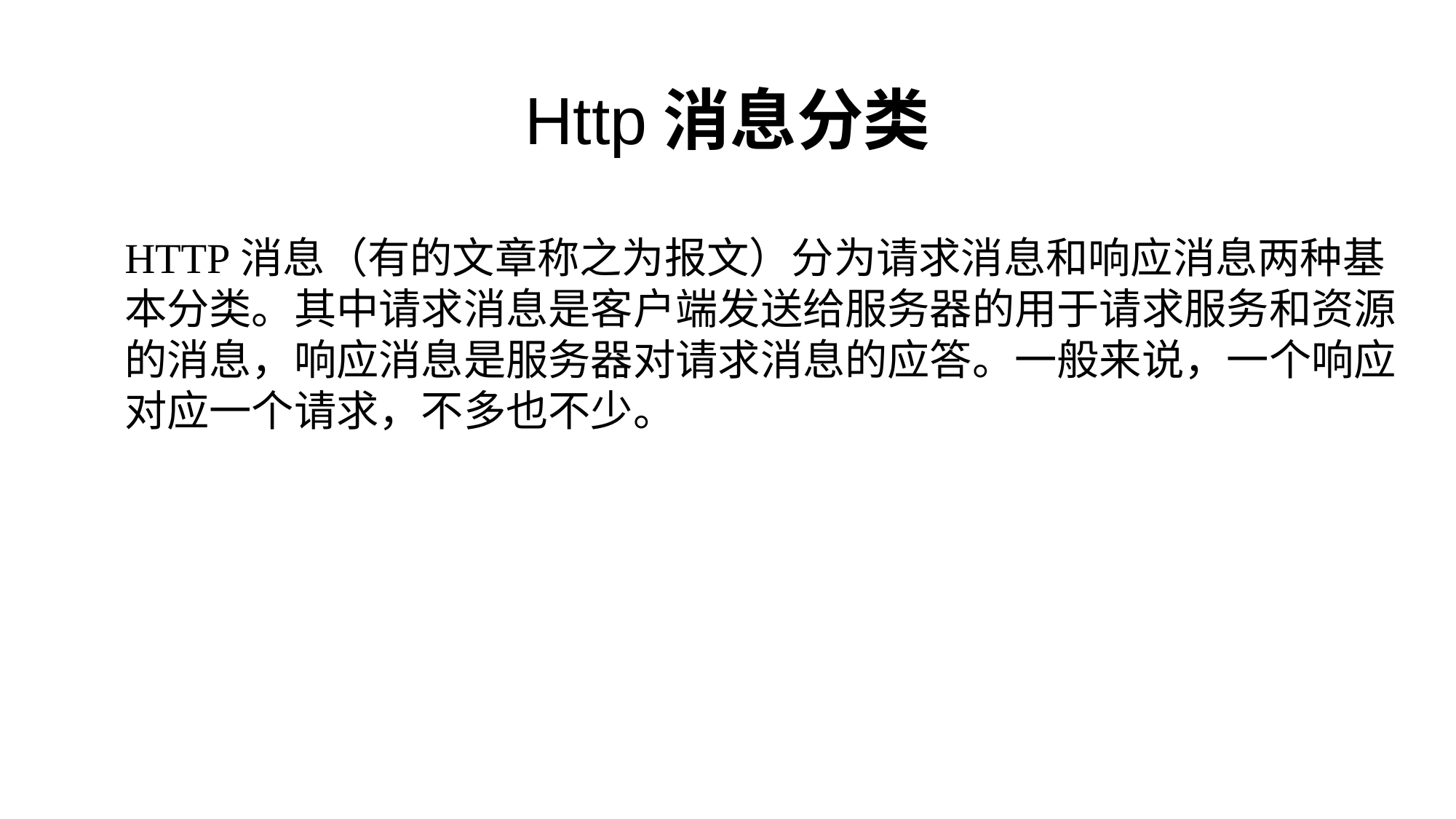

# Http消息分类
HTTP消息（有的文章称之为报文）分为请求消息和响应消息两种基本分类。其中请求消息是客户端发送给服务器的用于请求服务和资源的消息，响应消息是服务器对请求消息的应答。一般来说，一个响应对应一个请求，不多也不少。